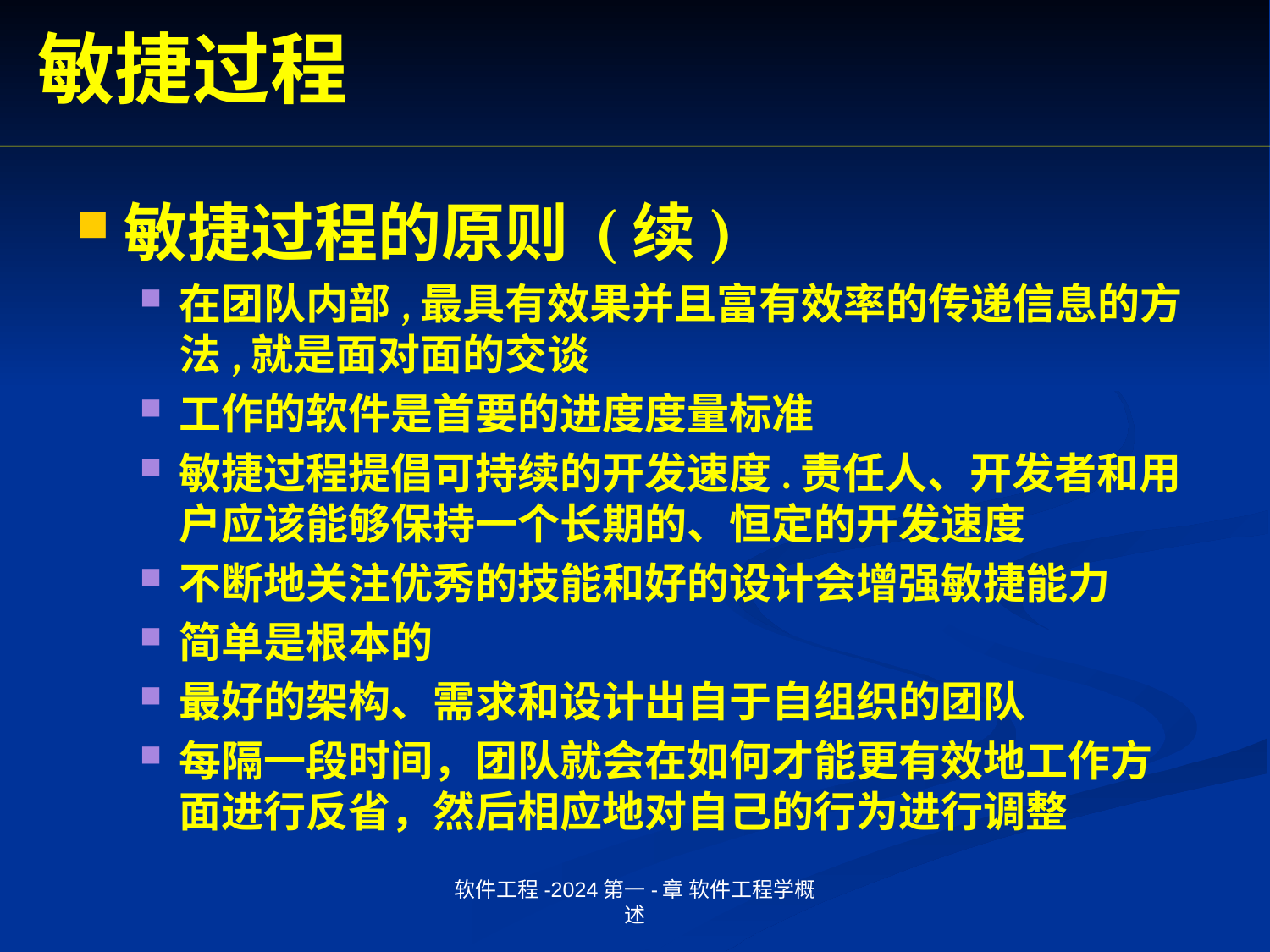

敏捷过程

敏捷过程的原则 (续)
在团队内部,最具有效果并且富有效率的传递信息的方法,就是面对面的交谈
工作的软件是首要的进度度量标准
敏捷过程提倡可持续的开发速度.责任人、开发者和用户应该能够保持一个长期的、恒定的开发速度
不断地关注优秀的技能和好的设计会增强敏捷能力
简单是根本的
最好的架构、需求和设计出自于自组织的团队
每隔一段时间，团队就会在如何才能更有效地工作方面进行反省，然后相应地对自己的行为进行调整
软件工程-2024第一-章 软件工程学概述
145